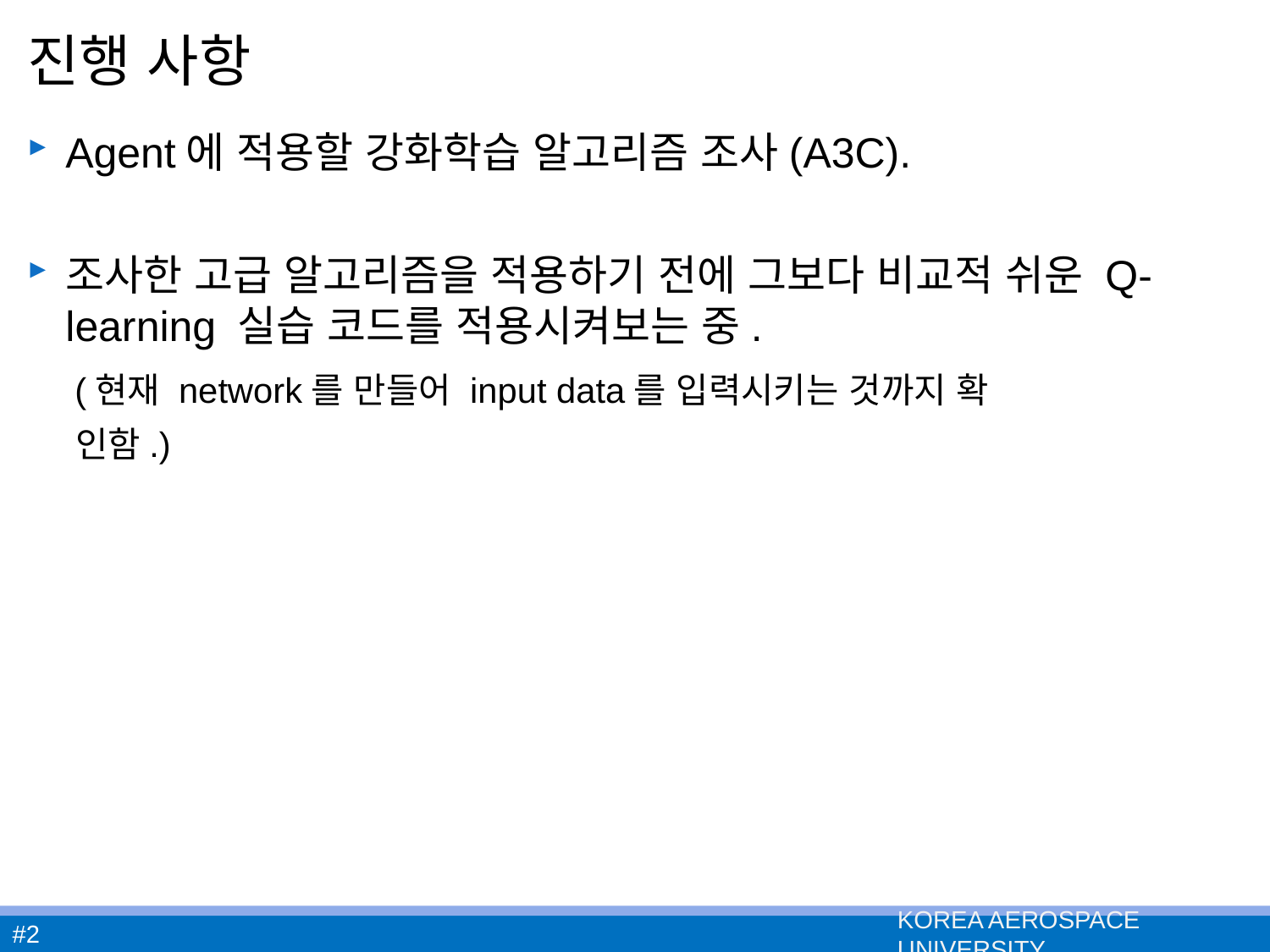

# 진행 사항
Agent에 적용할 강화학습 알고리즘 조사(A3C).

조사한 고급 알고리즘을 적용하기 전에 그보다 비교적 쉬운 Q-learning 실습 코드를 적용시켜보는 중.
    (현재 network를 만들어 input data를 입력시키는 것까지 확
    인함.)
#2